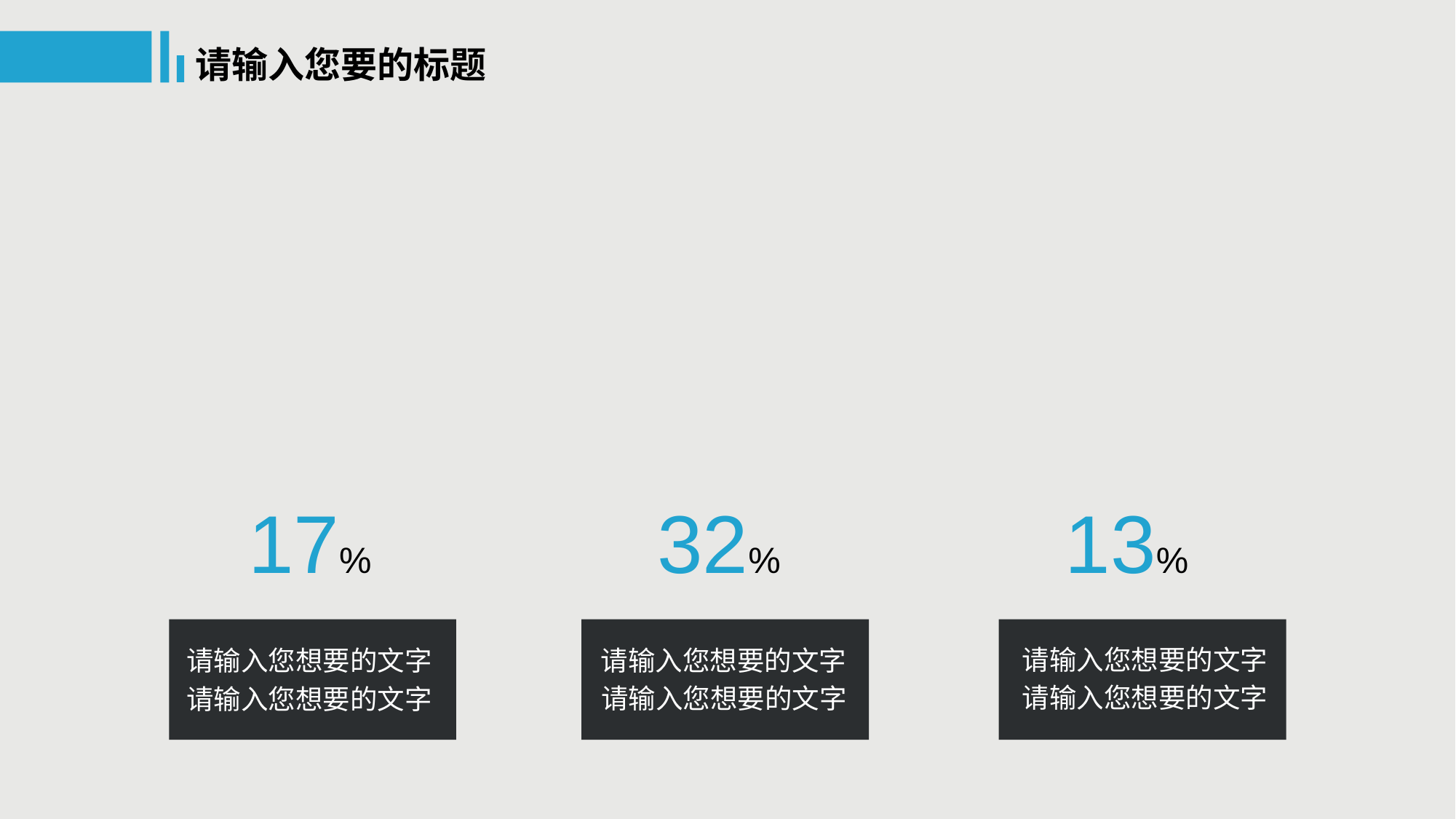

请输入您要的标题

32%
13%
17%

请输入您想要的文字
请输入您想要的文字
请输入您想要的文字
请输入您想要的文字
请输入您想要的文字
请输入您想要的文字